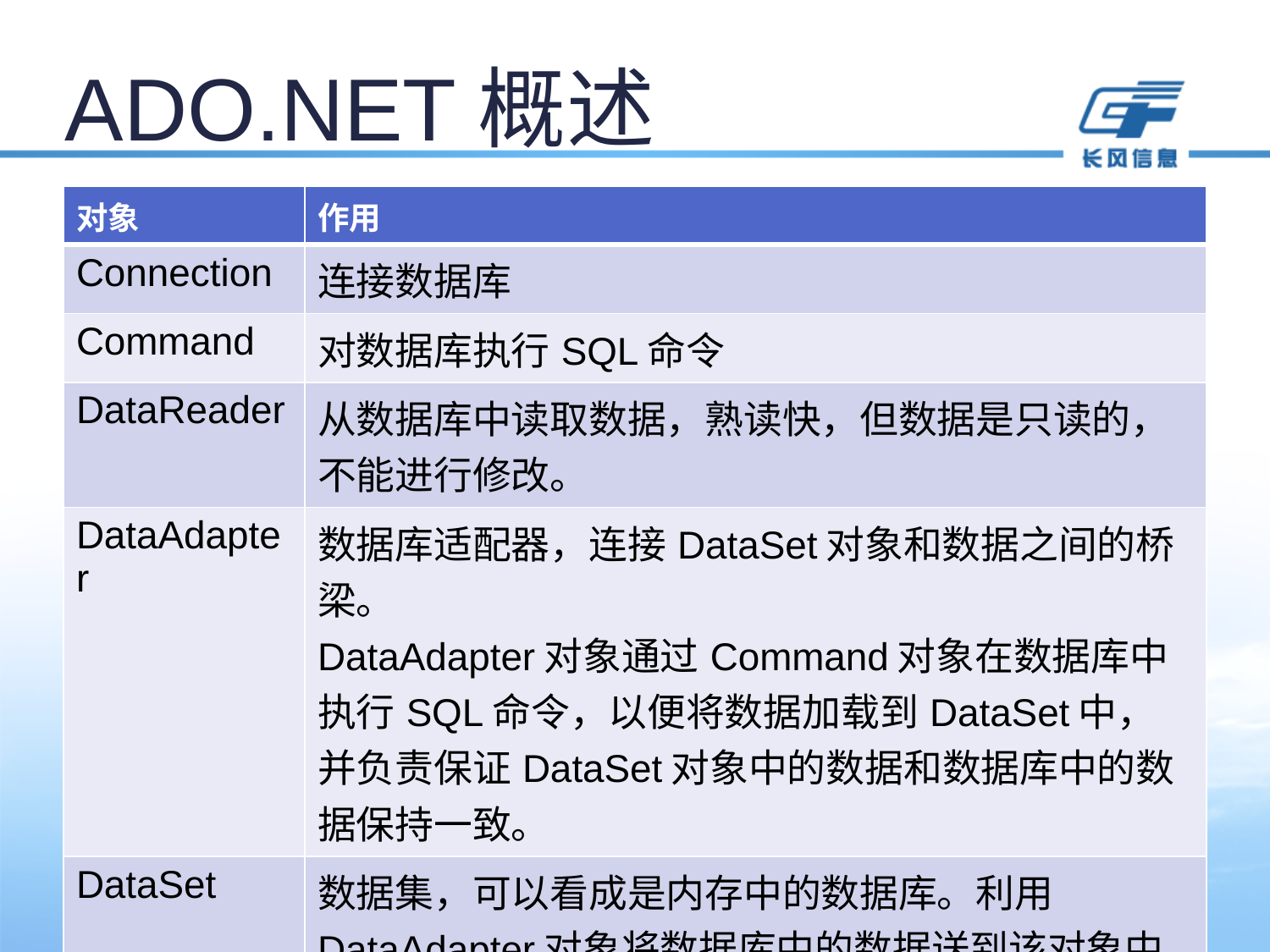

# ADO.NET概述
| 对象 | 作用 |
| --- | --- |
| Connection | 连接数据库 |
| Command | 对数据库执行SQL命令 |
| DataReader | 从数据库中读取数据，熟读快，但数据是只读的，不能进行修改。 |
| DataAdapter | 数据库适配器，连接DataSet对象和数据之间的桥梁。 DataAdapter对象通过Command对象在数据库中执行SQL命令，以便将数据加载到DataSet中，并负责保证DataSet对象中的数据和数据库中的数据保持一致。 |
| DataSet | 数据集，可以看成是内存中的数据库。利用DataAdapter对象将数据库中的数据送到该对象中，然后对数据库进行操作，最后利用DataAdapter对象将更新反映到数据库中。 |